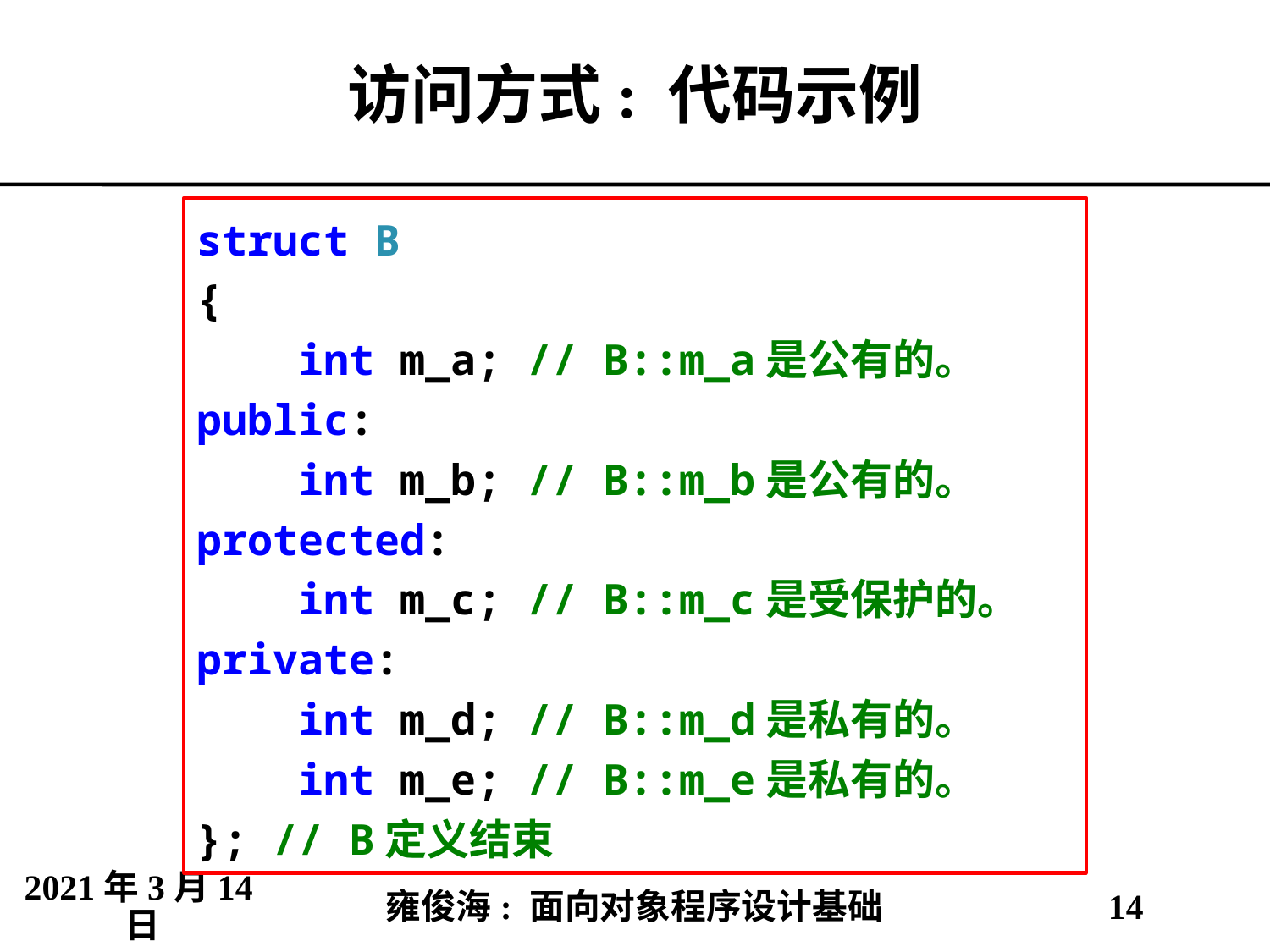

# 访问方式: 代码示例

struct B
{
    int m_a; // B::m_a是公有的。
public:
    int m_b; // B::m_b是公有的。
protected:
    int m_c; // B::m_c是受保护的。
private:
    int m_d; // B::m_d是私有的。
    int m_e; // B::m_e是私有的。
}; // B定义结束
2021年3月14日
雍俊海: 面向对象程序设计基础
14